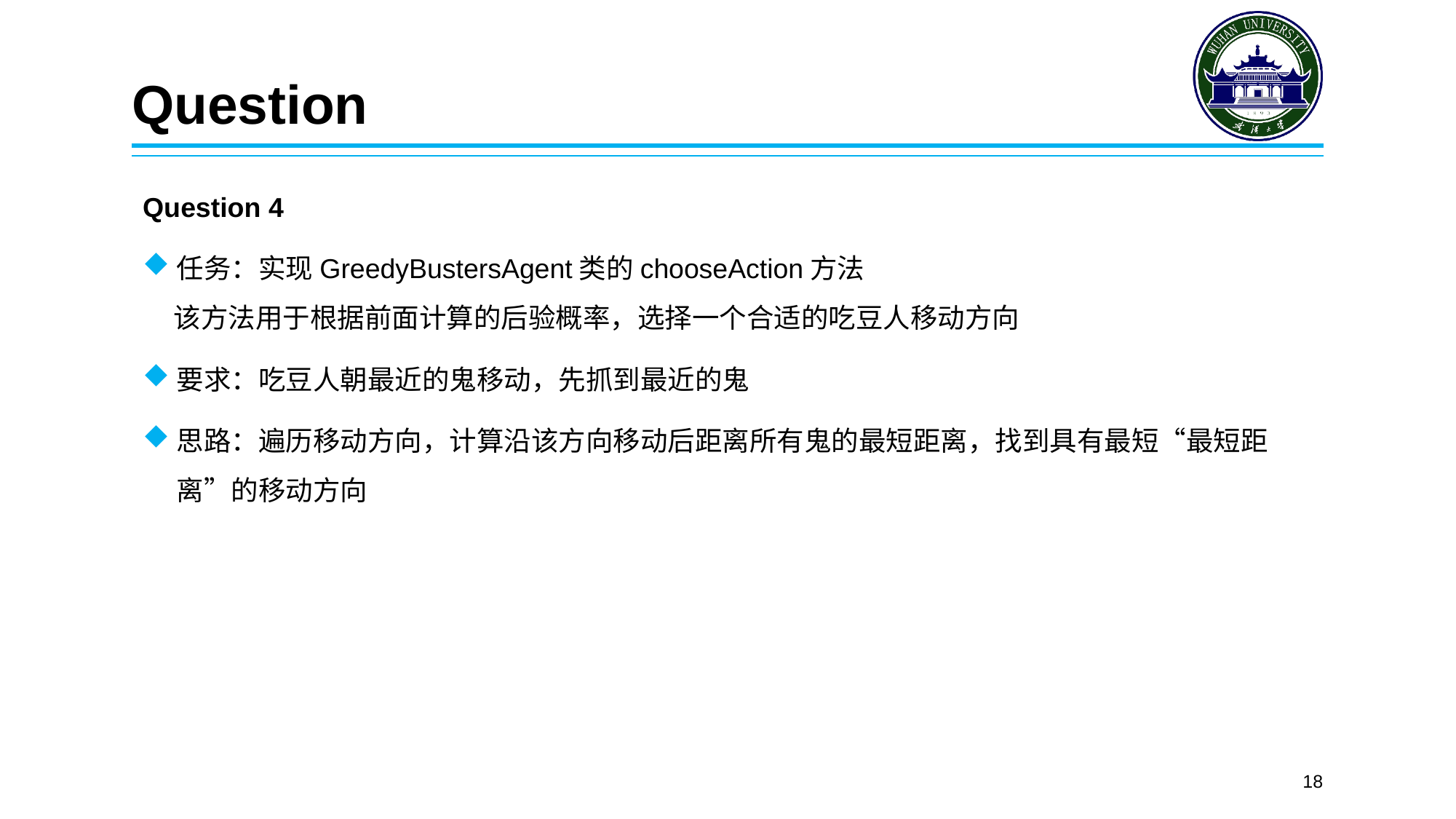

# Question
Question 4
任务：实现GreedyBustersAgent类的chooseAction方法
    该方法用于根据前面计算的后验概率，选择一个合适的吃豆人移动方向
要求：吃豆人朝最近的鬼移动，先抓到最近的鬼
思路：遍历移动方向，计算沿该方向移动后距离所有鬼的最短距离，找到具有最短“最短距离”的移动方向
18